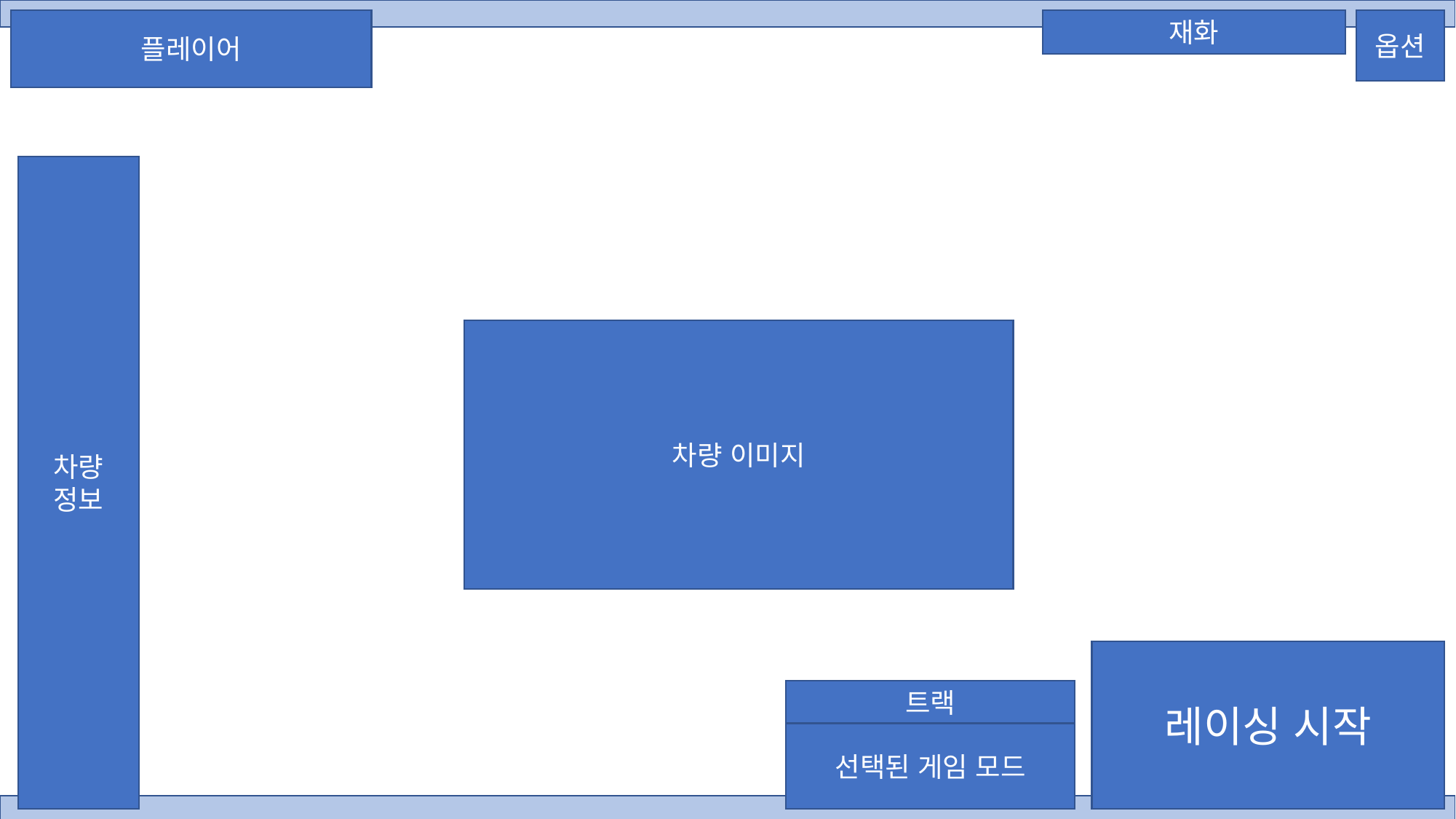

플레이어
재화
옵션
차량
정보
차량 이미지
레이싱 시작
트랙
선택된 게임 모드